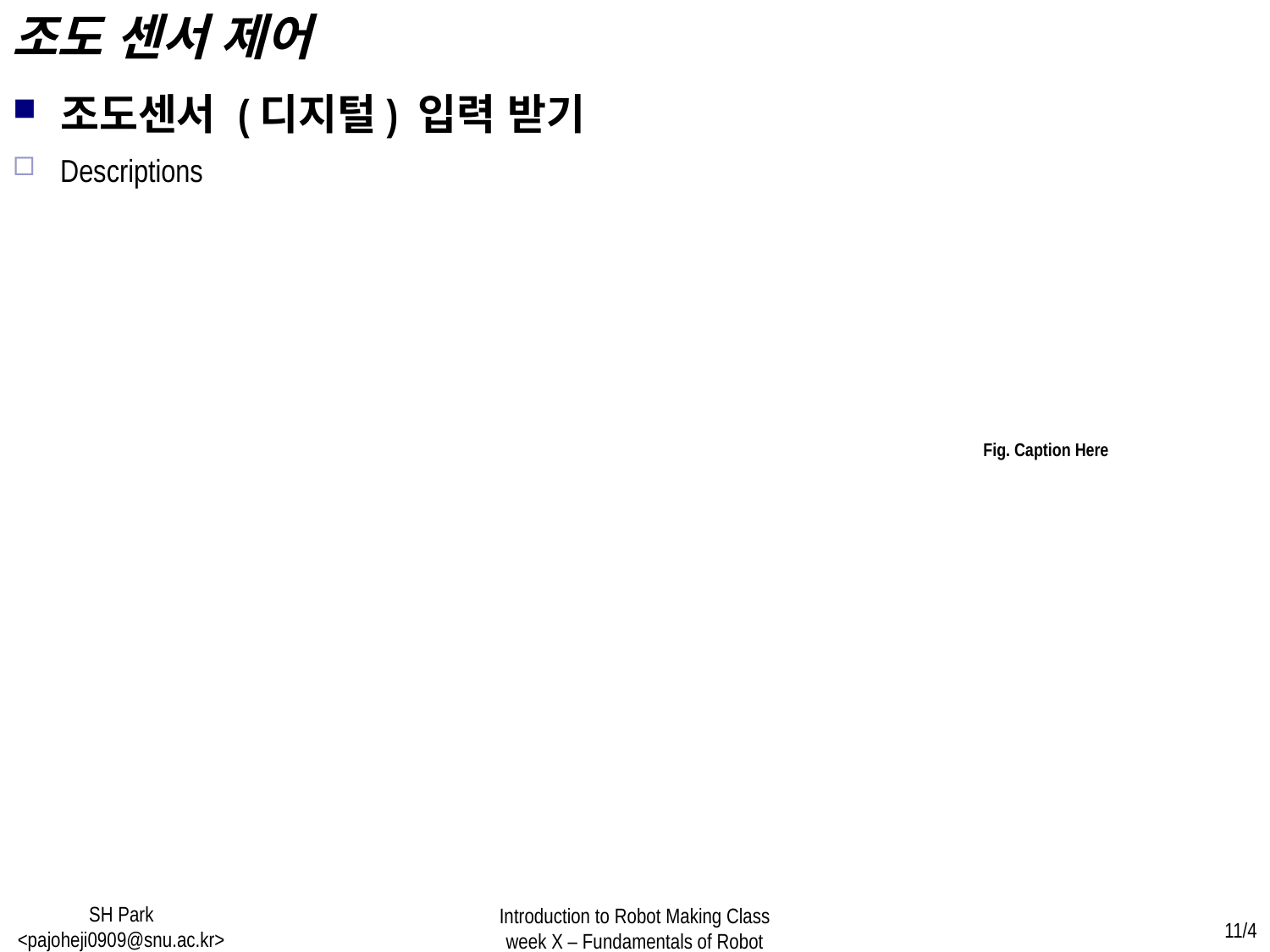

조도 센서 제어
조도센서 (디지털) 입력 받기
Descriptions
Fig. Caption Here
SH Park <pajoheji0909@snu.ac.kr>
Introduction to Robot Making Class
week X – Fundamentals of Robot
11/4